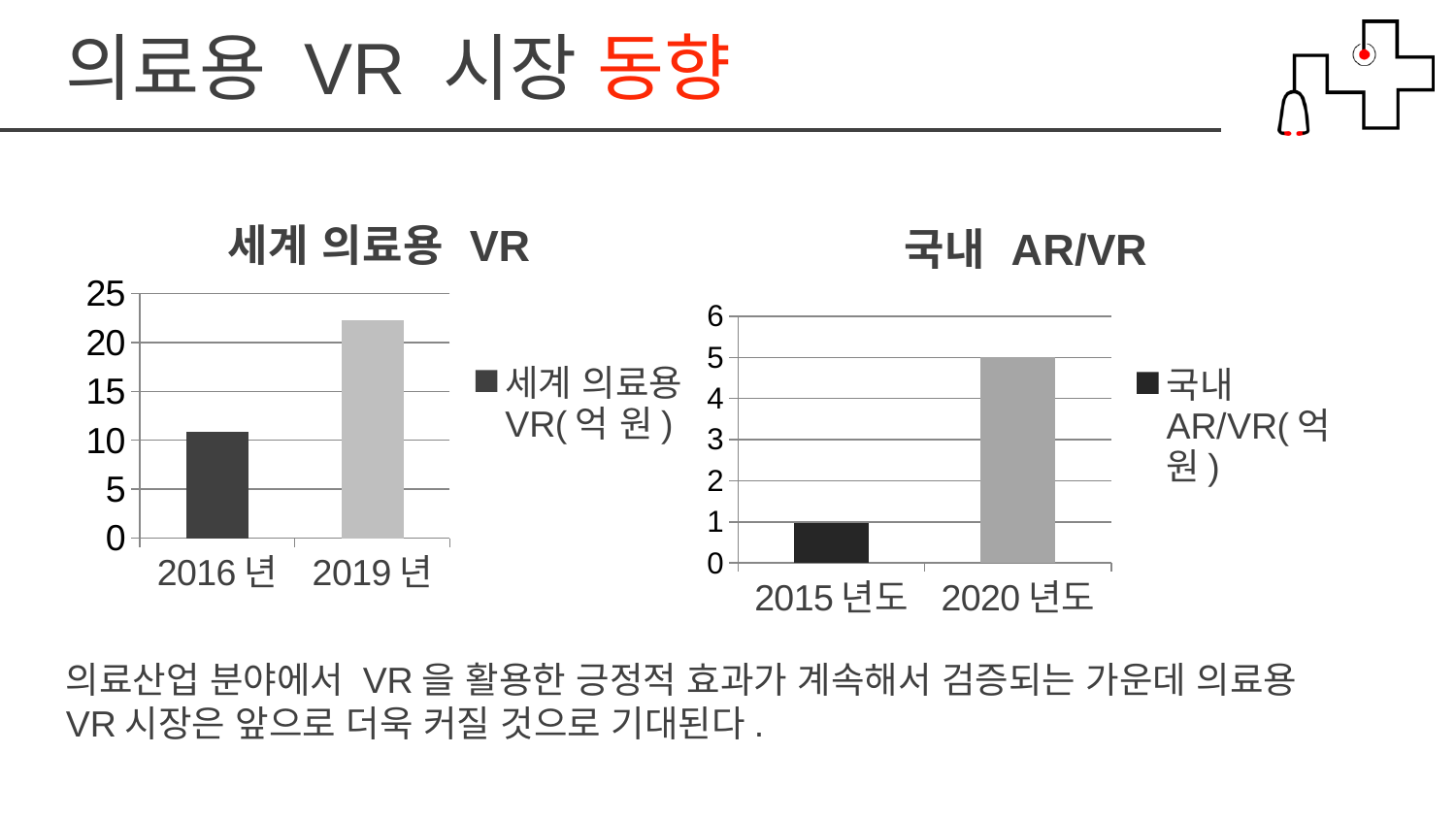

의료용 VR 시장 동향

### Chart: 세계 의료용 VR

| Category | 세계 의료용 VR(억 원) |
|---|---|
| 2016년 | 10.9 |
| 2019년 | 22.3 |

### Chart: 국내 AR/VR

| Category | 국내 AR/VR(억 원) |
|---|---|
| 2015년도 | 0.96 |
| 2020년도 | 5.0 |
의료산업 분야에서 VR을 활용한 긍정적 효과가 계속해서 검증되는 가운데 의료용 VR시장은 앞으로 더욱 커질 것으로 기대된다.